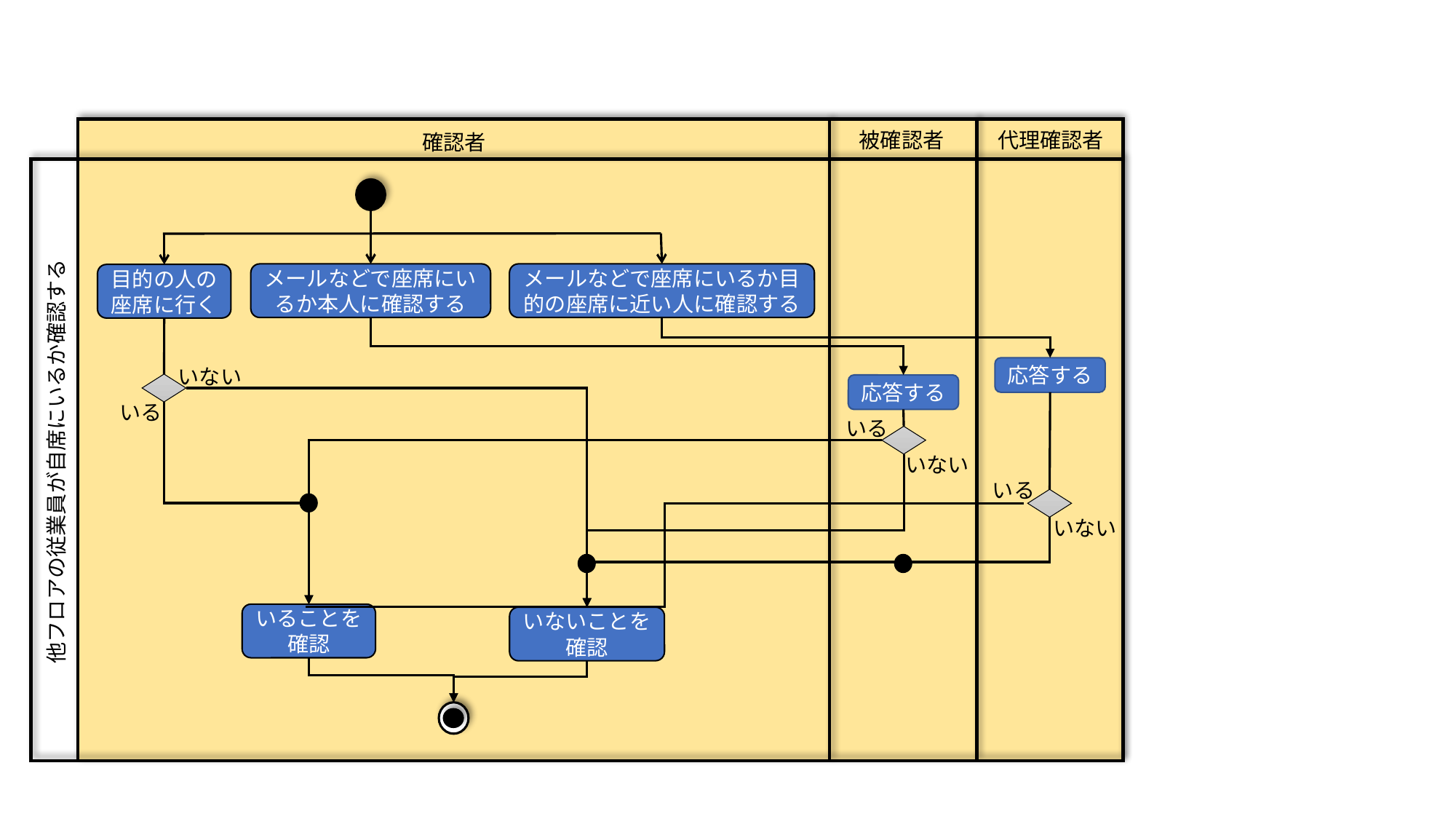

被確認者
代理確認者
確認者

メールなどで座席にいるか本人に確認する
メールなどで座席にいるか目的の座席に近い人に確認する
目的の人の座席に行く
応答する
いない

応答する
いる
いる

他フロアの従業員が自席にいるか確認する
いない
いる

いない

いることを確認
いないことを確認